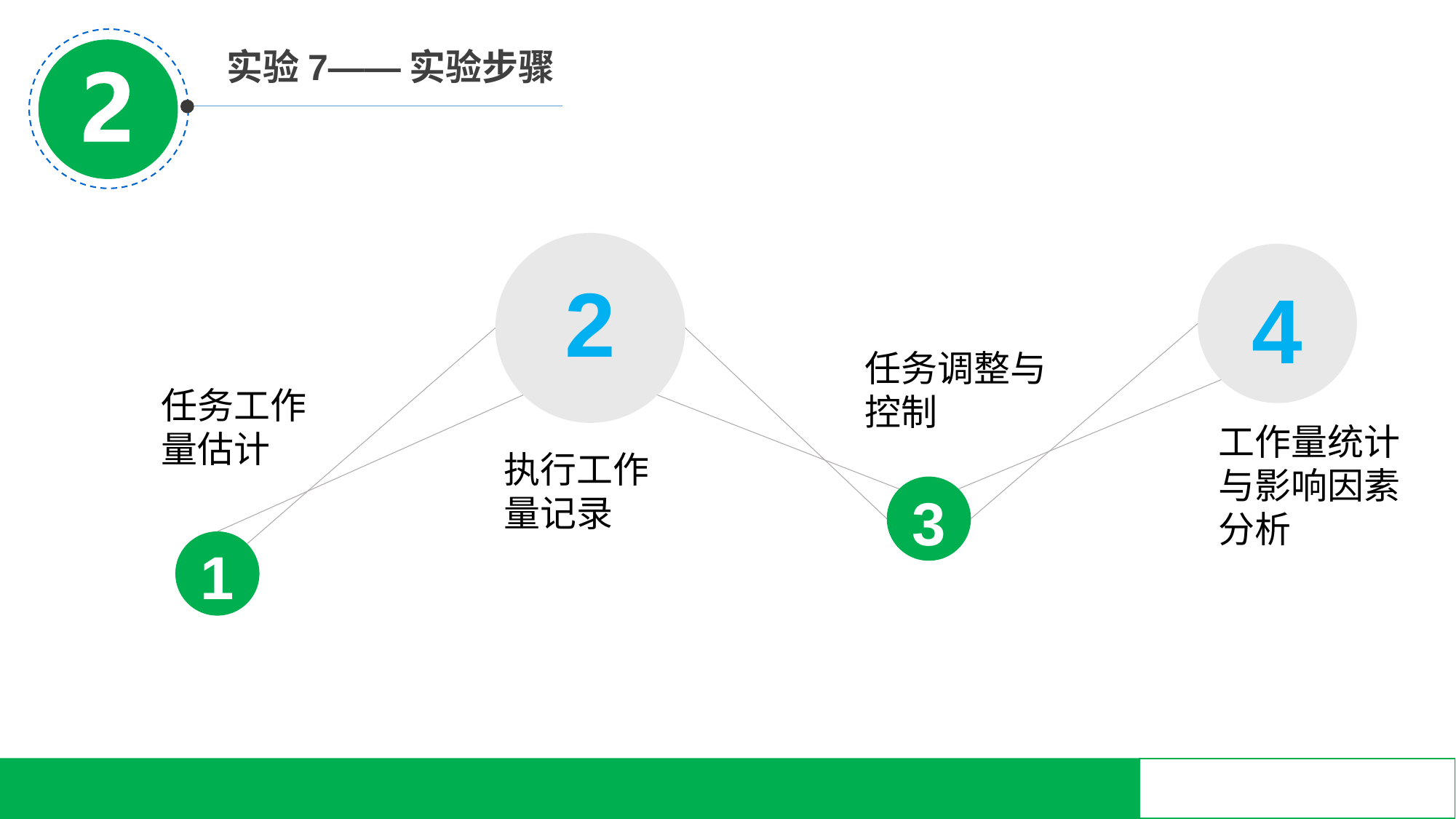

实验7——实验步骤

2
4
3
1
任务调整与控制
任务工作量估计
工作量统计与影响因素分析
执行工作
量记录